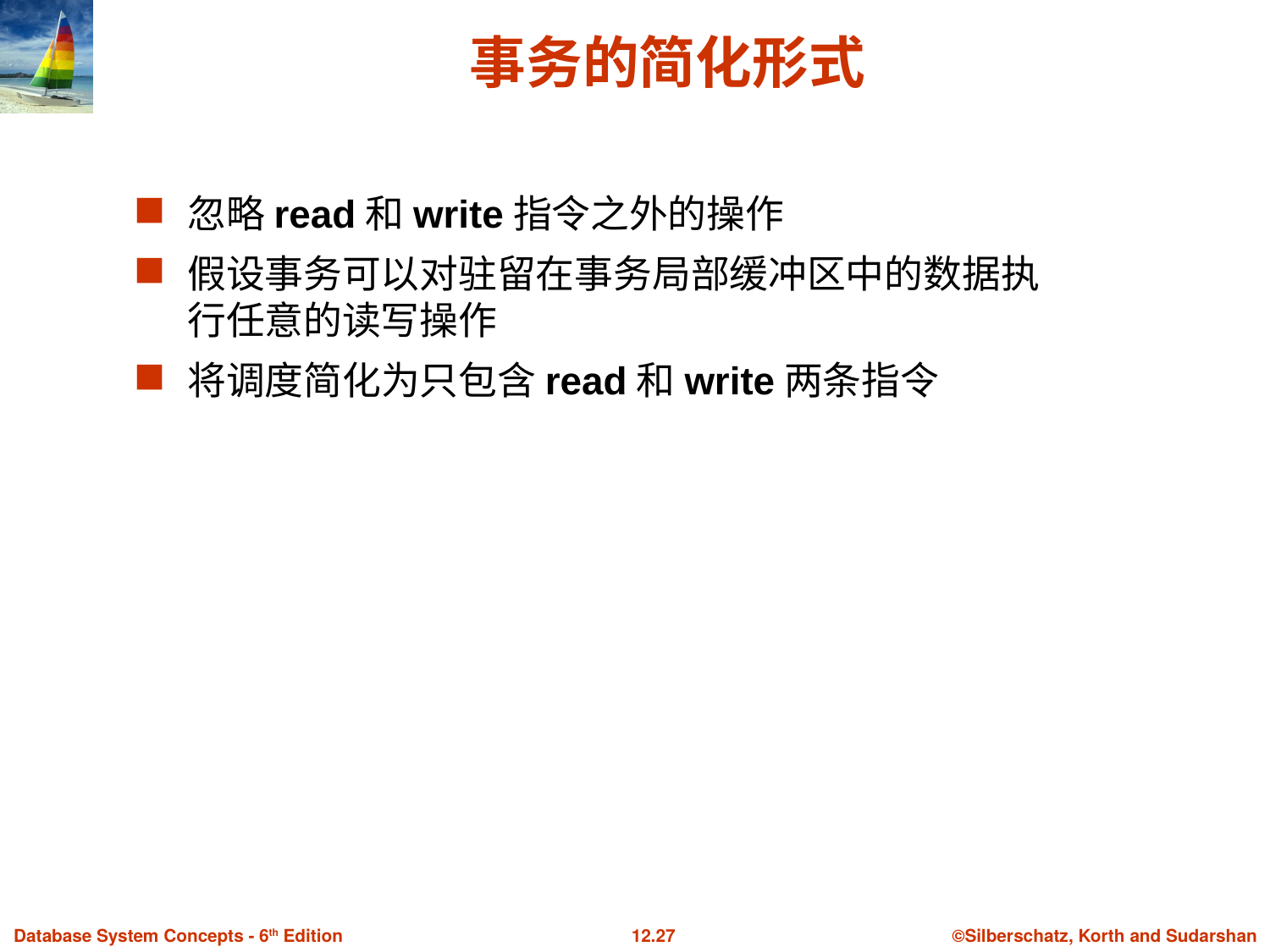

# 事务的简化形式
忽略read和write指令之外的操作
假设事务可以对驻留在事务局部缓冲区中的数据执行任意的读写操作
将调度简化为只包含read和write两条指令